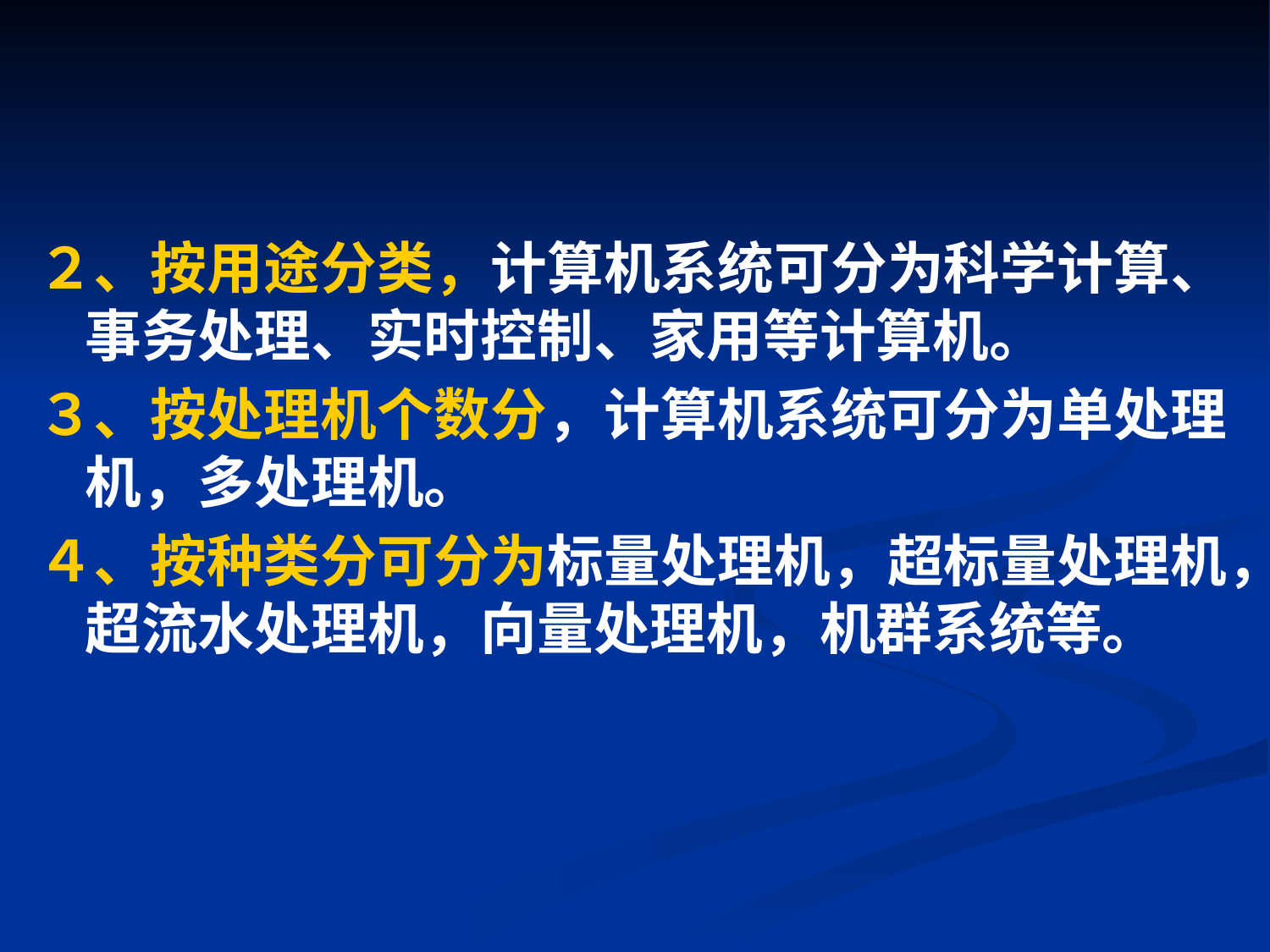

# ２、按用途分类，计算机系统可分为科学计算、事务处理、实时控制、家用等计算机。
３、按处理机个数分，计算机系统可分为单处理机，多处理机。
４、按种类分可分为标量处理机，超标量处理机，超流水处理机，向量处理机，机群系统等。
21